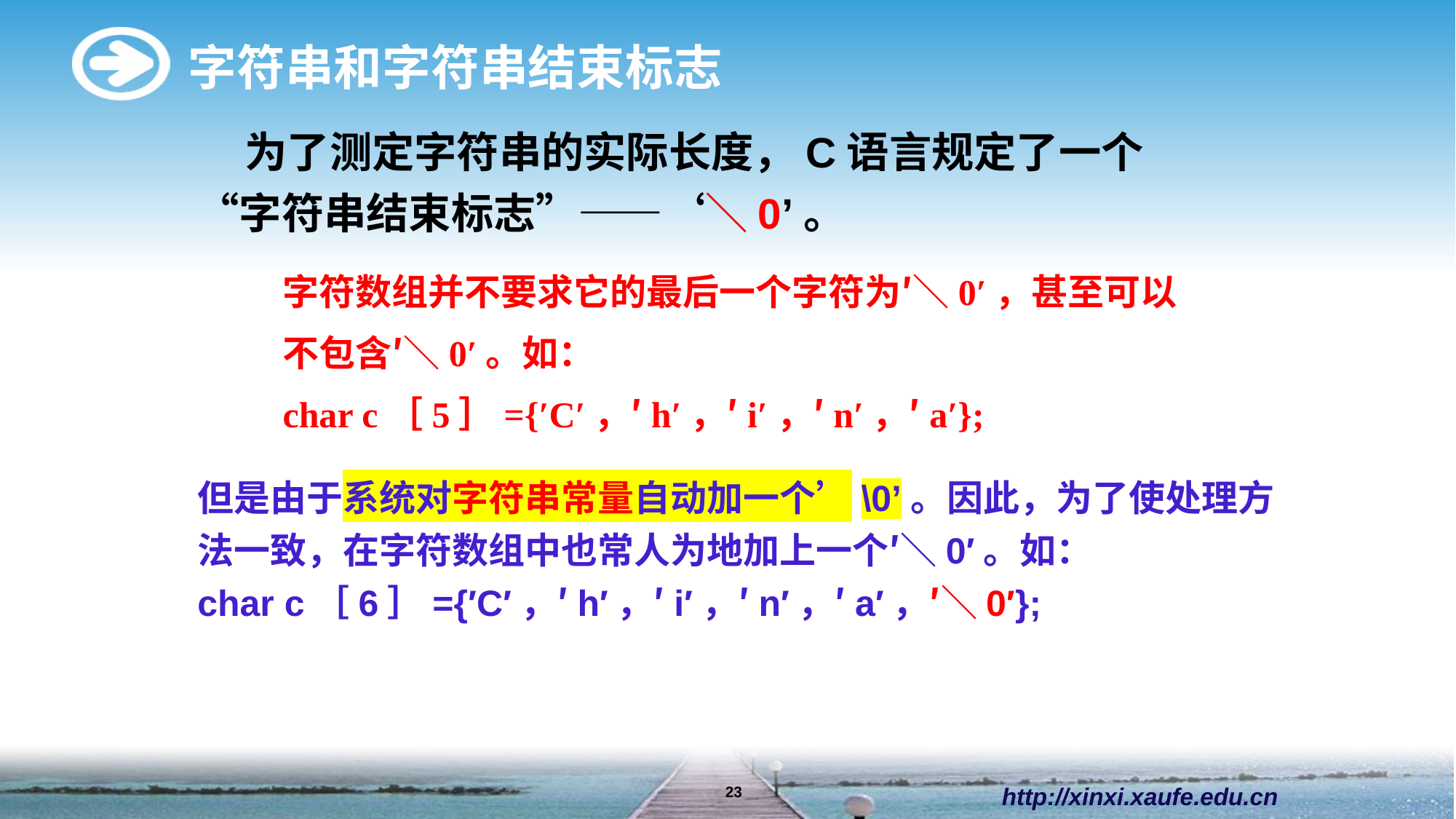

字符串和字符串结束标志
    为了测定字符串的实际长度，C语言规定了一个“字符串结束标志”——‘＼0’。
字符数组并不要求它的最后一个字符为′＼0′，甚至可以不包含′＼0′。如：
char c［5］={′C′，′h′，′i′，′n′，′a′};
但是由于系统对字符串常量自动加一个’\0’。因此，为了使处理方法一致，在字符数组中也常人为地加上一个′＼0′。如：
char c［6］={′C′，′h′，′i′，′n′，′a′，′＼0′};
http://xinxi.xaufe.edu.cn
23